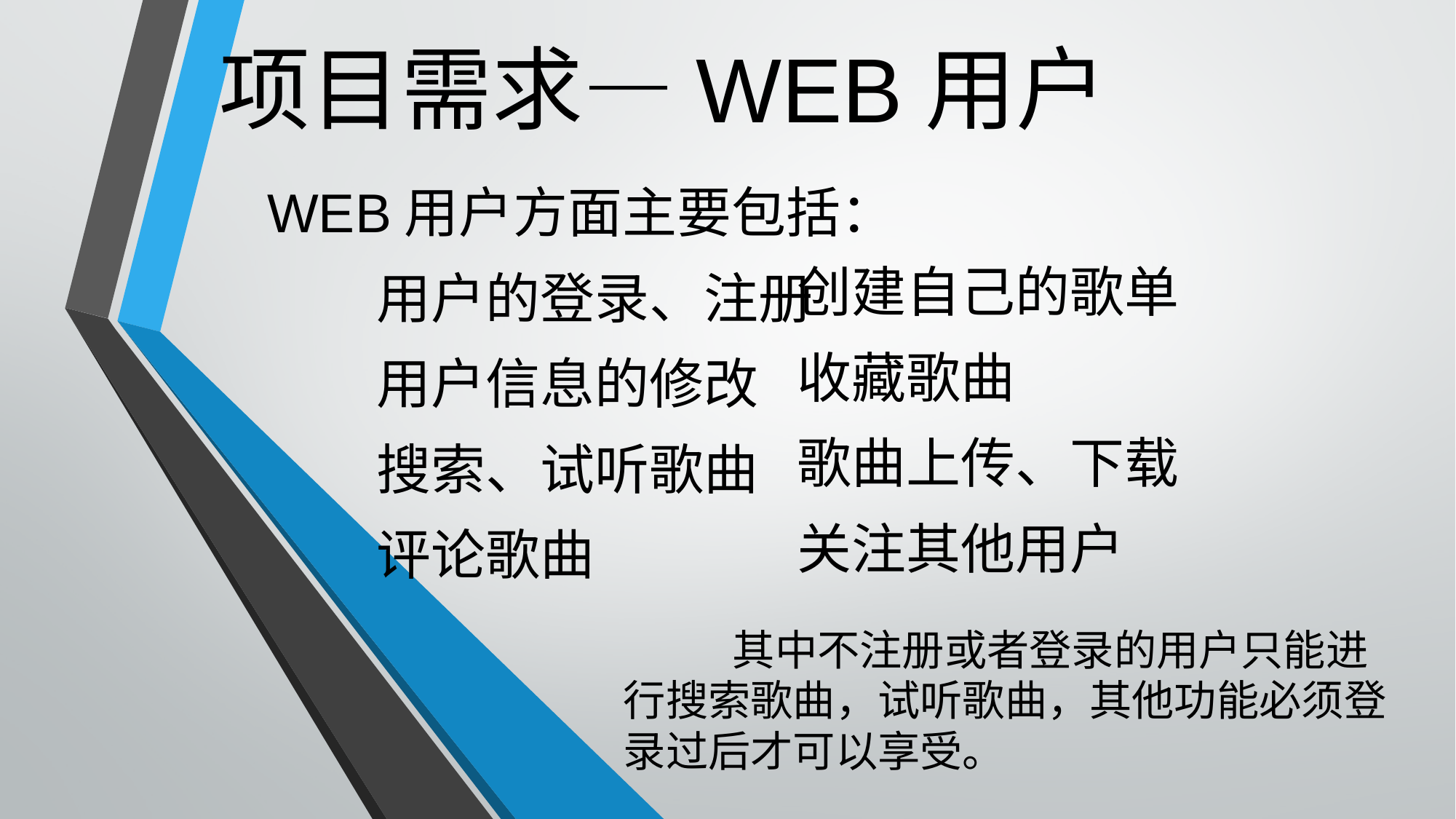

# 项目需求—WEB用户
WEB用户方面主要包括：
	用户的登录、注册
	用户信息的修改
	搜索、试听歌曲
	评论歌曲

创建自己的歌单
收藏歌曲
歌曲上传、下载
关注其他用户
	其中不注册或者登录的用户只能进行搜索歌曲，试听歌曲，其他功能必须登录过后才可以享受。